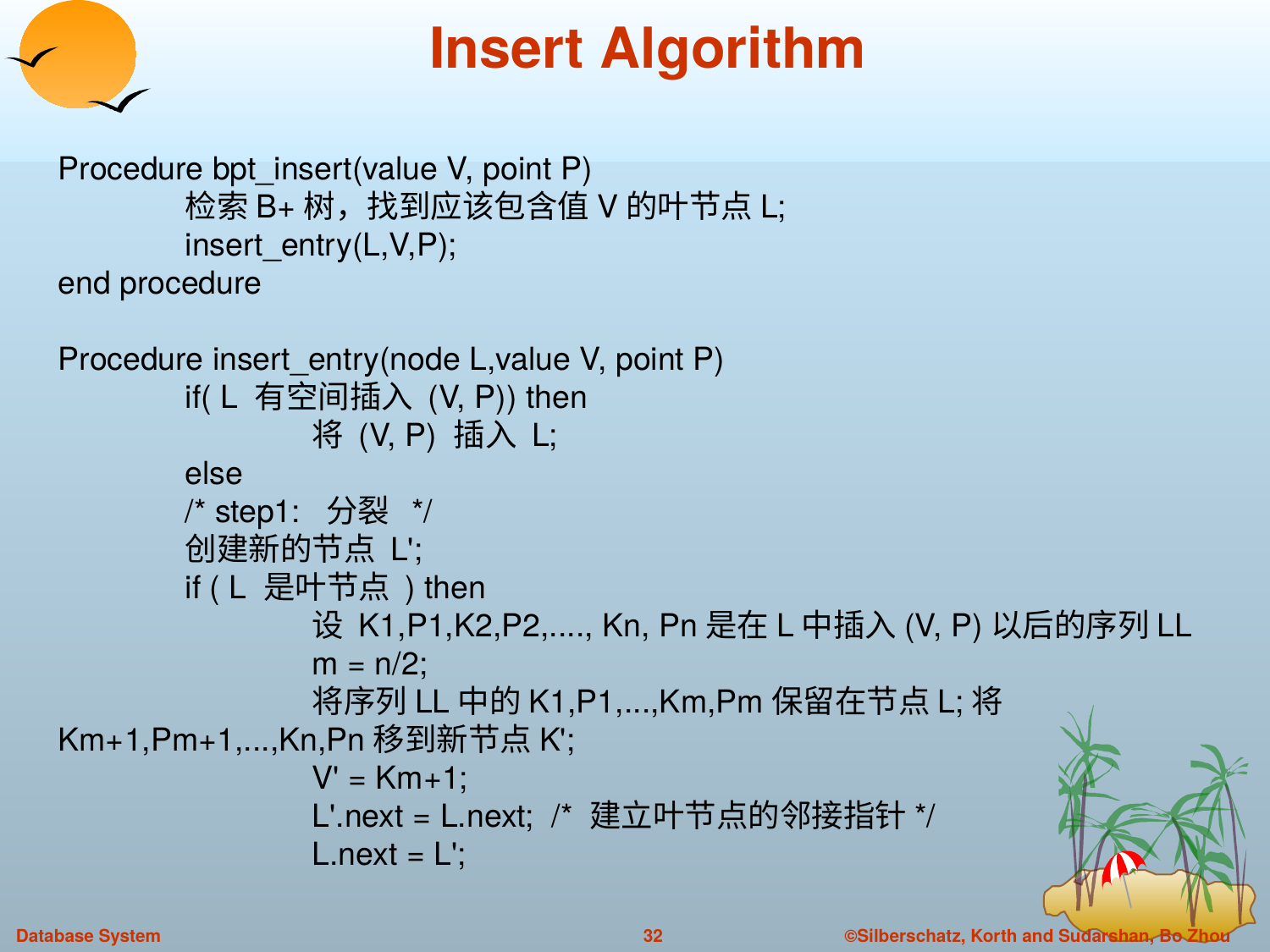

# Insert Algorithm

Procedure bpt_insert(value V, point P)
	检索B+树，找到应该包含值V的叶节点L;
	insert_entry(L,V,P);
end procedure

Procedure insert_entry(node L,value V, point P)
	if( L 有空间插入 (V, P)) then
		将 (V, P) 插入 L;
	else
	/* step1:  分裂  */
	创建新的节点 L';
	if ( L 是叶节点 ) then
		设 K1,P1,K2,P2,...., Kn, Pn是在L中插入(V, P)以后的序列LL
		m = n/2;
		将序列LL中的K1,P1,...,Km,Pm保留在节点L;将Km+1,Pm+1,...,Kn,Pn移到新节点K';
		V' = Km+1;
		L'.next = L.next;  /* 建立叶节点的邻接指针*/
		L.next = L';